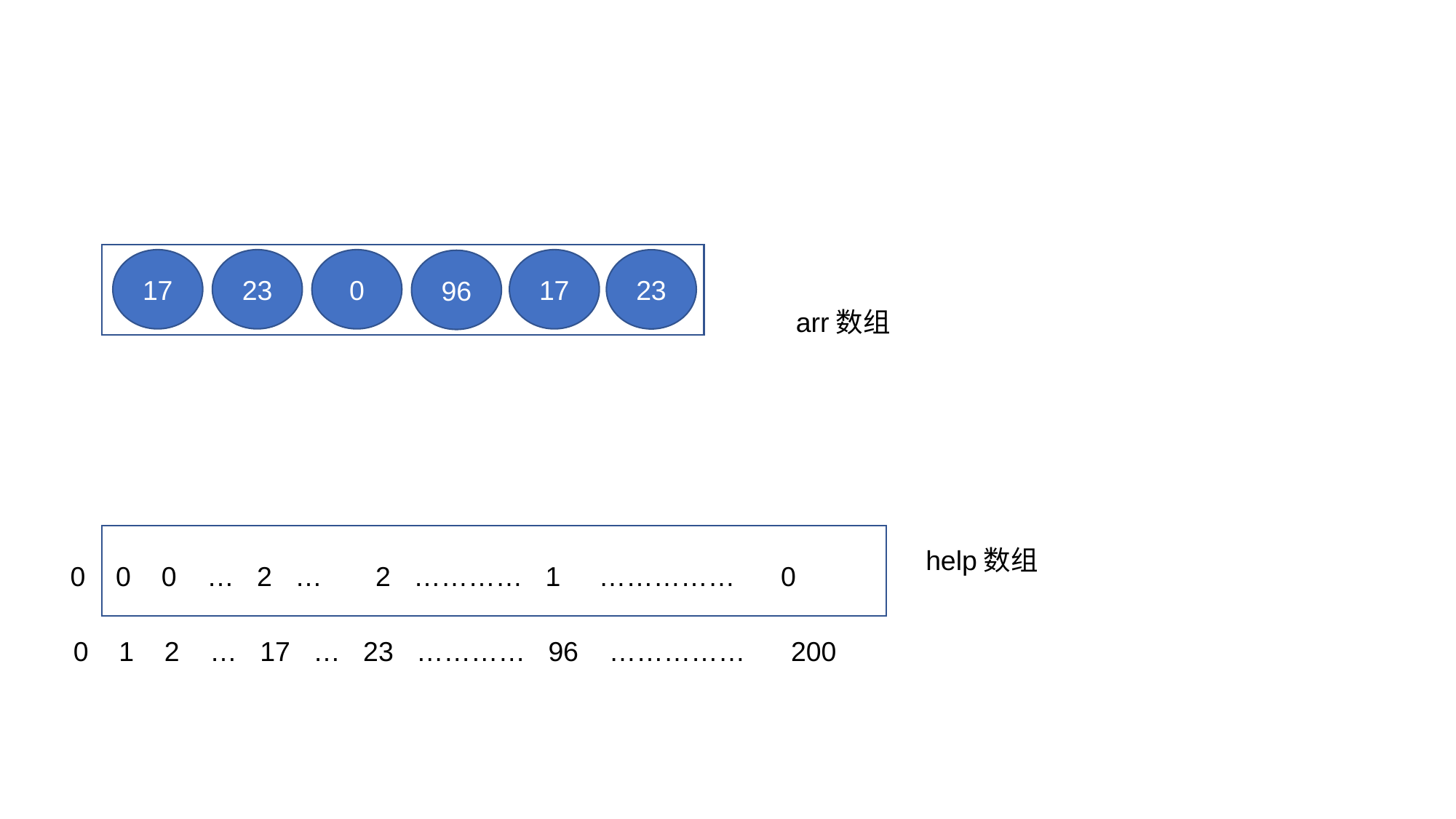

23
0
17
17
23
96
arr数组

help数组
0    0    0    …   2   …       2   …………   1     ……………      0
0    1    2    …   17   …   23   …………   96    ……………      200